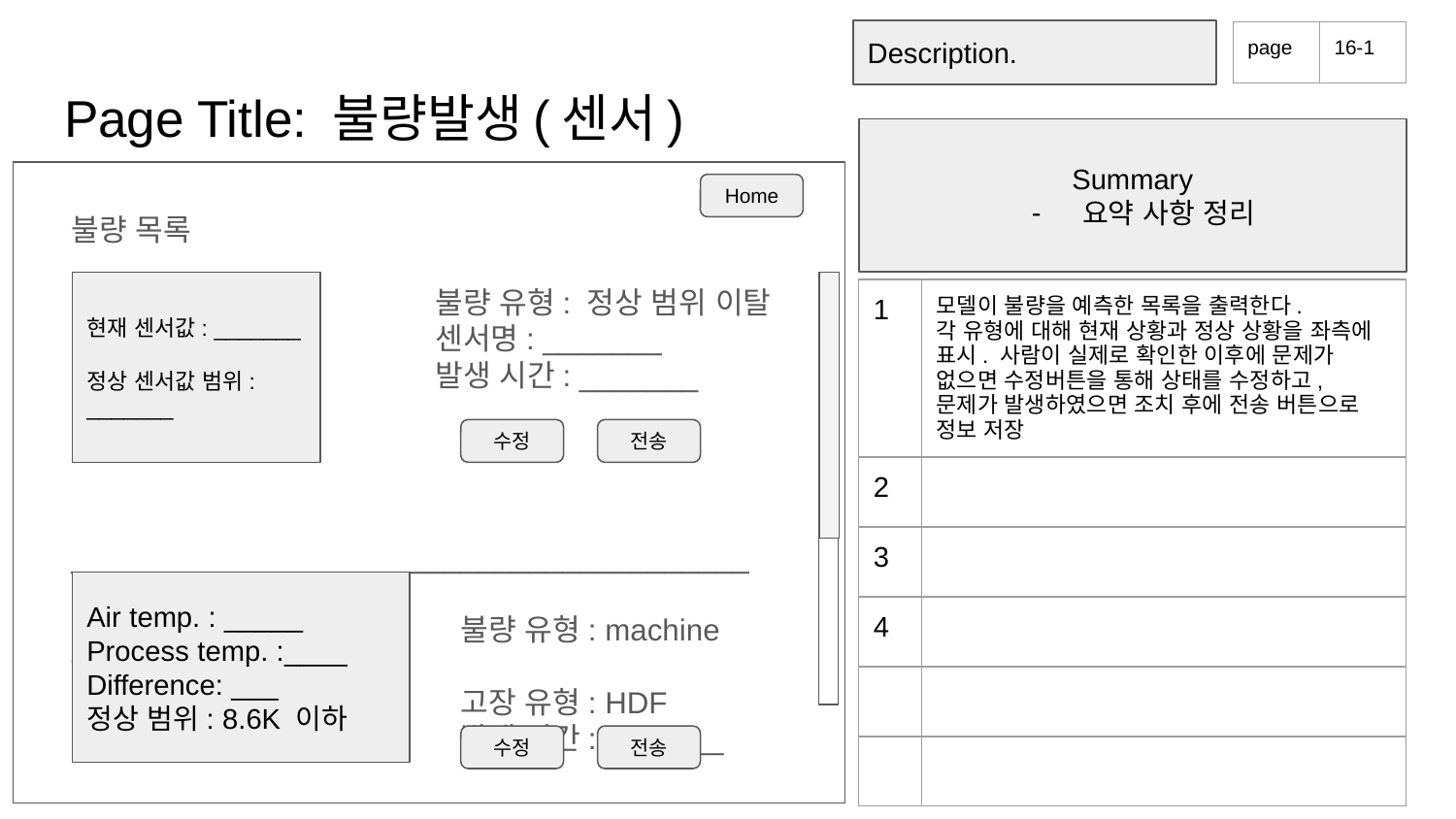

Description.
| page | 16-1 |
| --- | --- |
# Page Title: 불량발생(센서)
Summary
요약 사항 정리

Home
불량 목록

                                          불량 유형: 정상 범위 이탈
                                          센서명: _______
                                          발생 시간: _______

________________________________________

                                             불량 유형: machine failure
                                             고장 유형: HDF
                                             발생 시간: _______

현재 센서값: _______

정상 센서값 범위: _______

| 1 | 모델이 불량을 예측한 목록을 출력한다. 각 유형에 대해 현재 상황과 정상 상황을 좌측에 표시. 사람이 실제로 확인한 이후에 문제가 없으면 수정버튼을 통해 상태를 수정하고, 문제가 발생하였으면 조치 후에 전송 버튼으로 정보 저장 |
| --- | --- |
| 2 |  |
| 3 |  |
| 4 |  |
|  |  |
|  |  |
수정
전송
Air temp. : _____
Process temp. :____
Difference: ___
정상 범위: 8.6K 이하
수정
전송